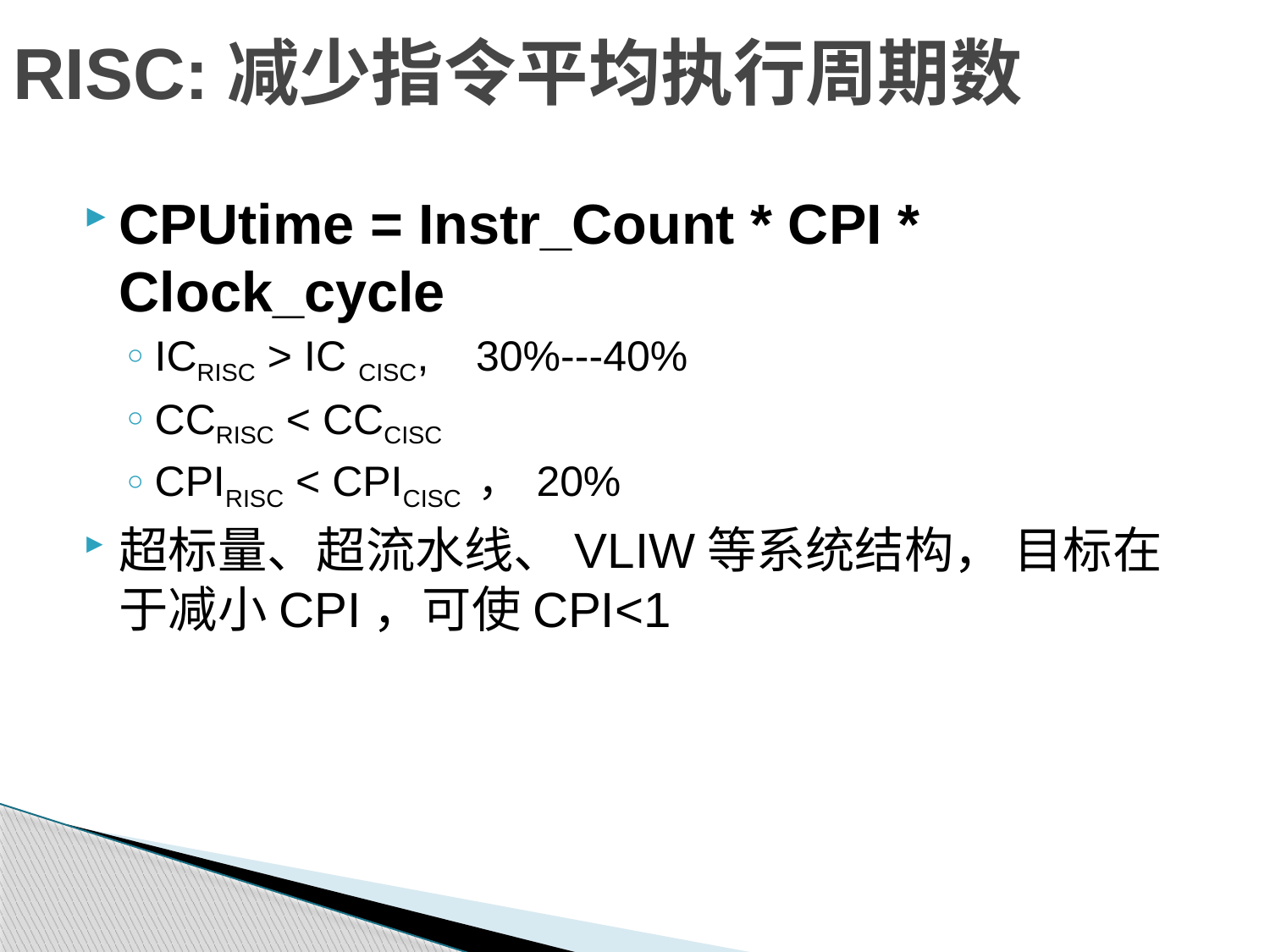

# RISC:减少指令平均执行周期数
CPUtime = Instr_Count * CPI * Clock_cycle
ICRISC > IC CISC,    30%---40%
CCRISC < CCCISC
CPIRISC < CPICISC ， 20%
超标量、超流水线、VLIW等系统结构， 目标在于减小CPI，可使CPI<1